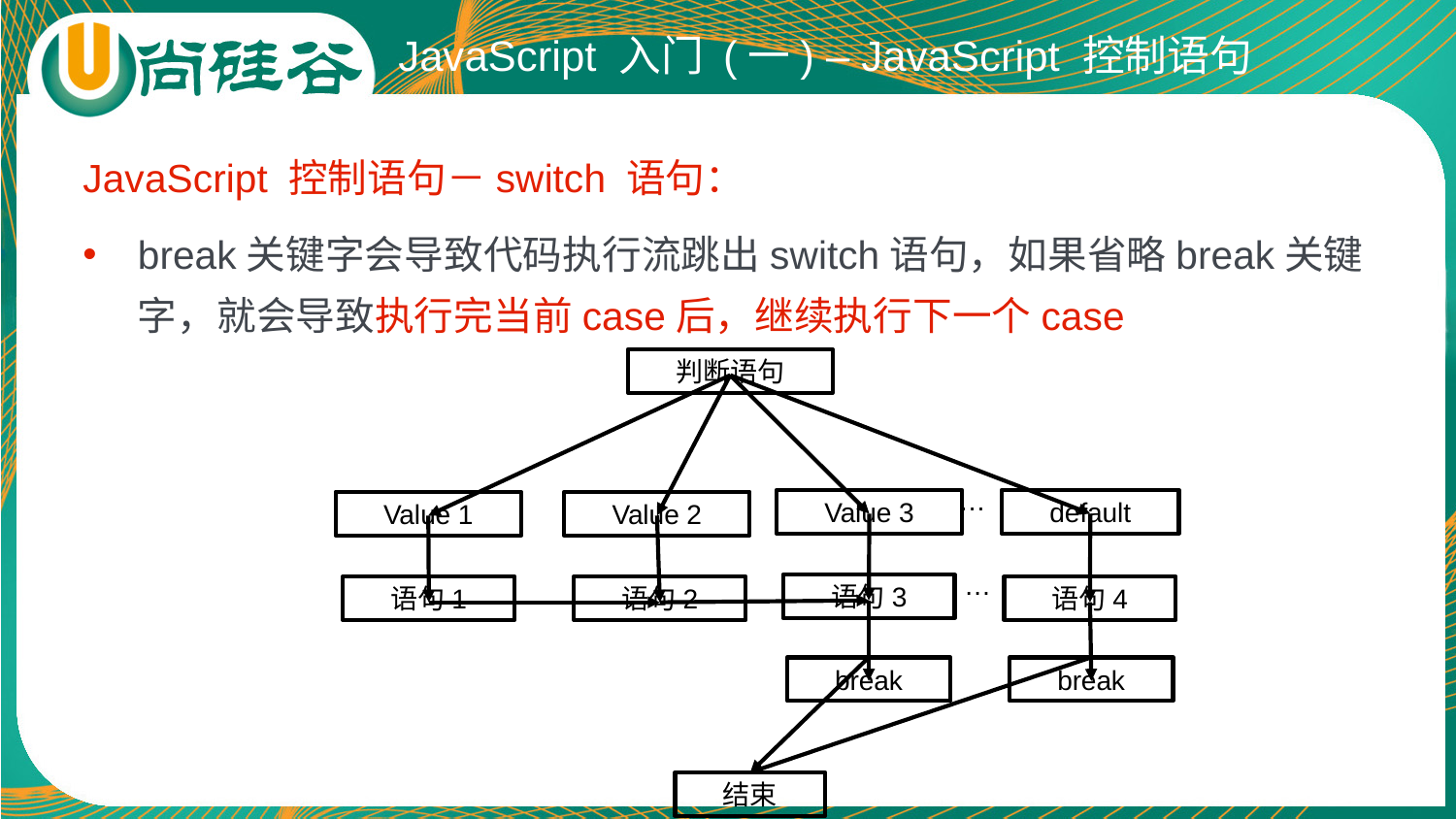

# JavaScript 入门 (一) – JavaScript 控制语句
JavaScript 控制语句－switch 语句：
break关键字会导致代码执行流跳出switch语句，如果省略break关键字，就会导致执行完当前case后，继续执行下一个case
判断语句
…
Value 3
default
Value 1
Value 2
…
语句3
语句1
语句2
语句4
break
break
结束